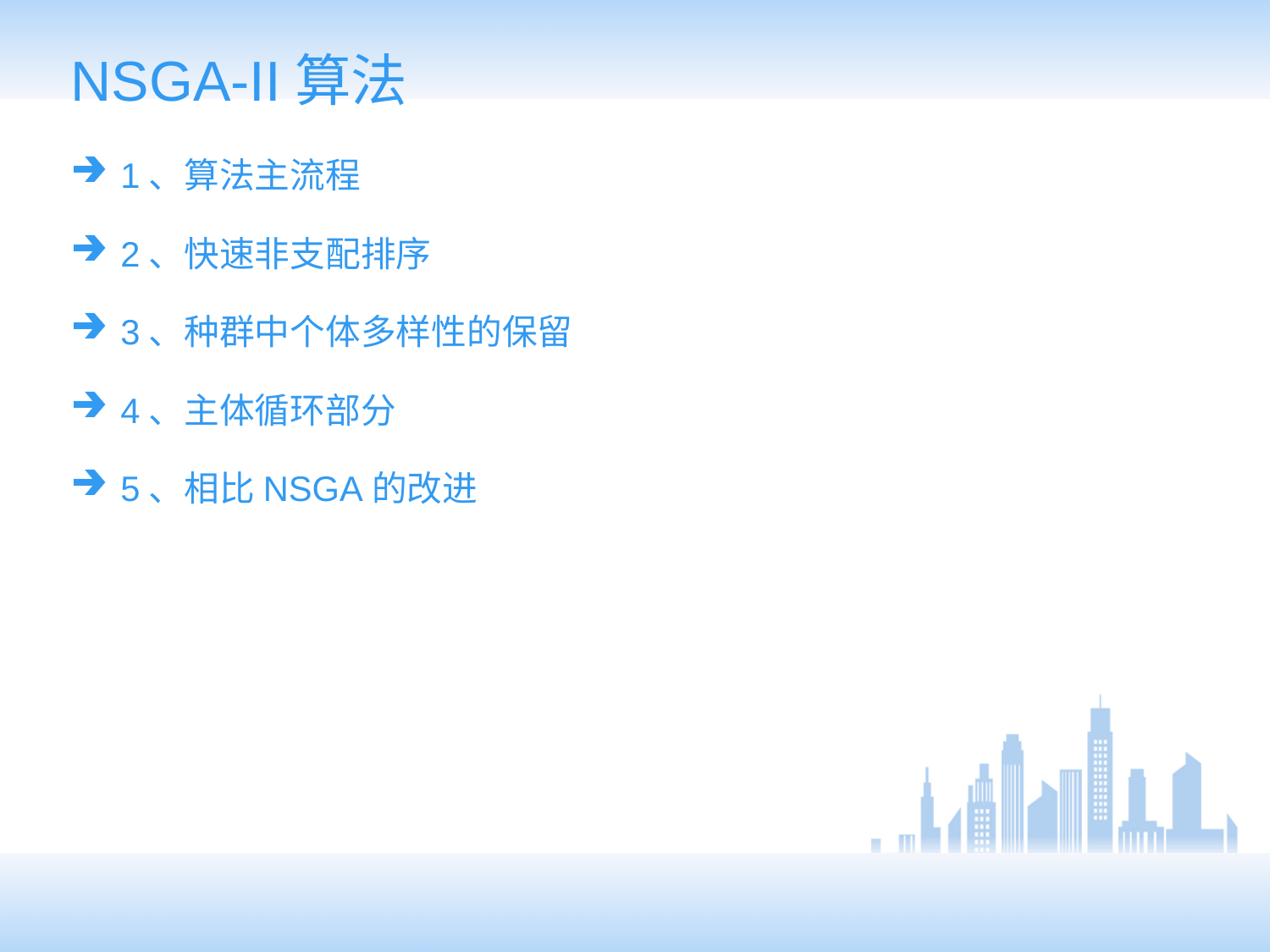

# NSGA-II算法
1、算法主流程
2、快速非支配排序
3、种群中个体多样性的保留
4、主体循环部分
5、相比NSGA的改进
9